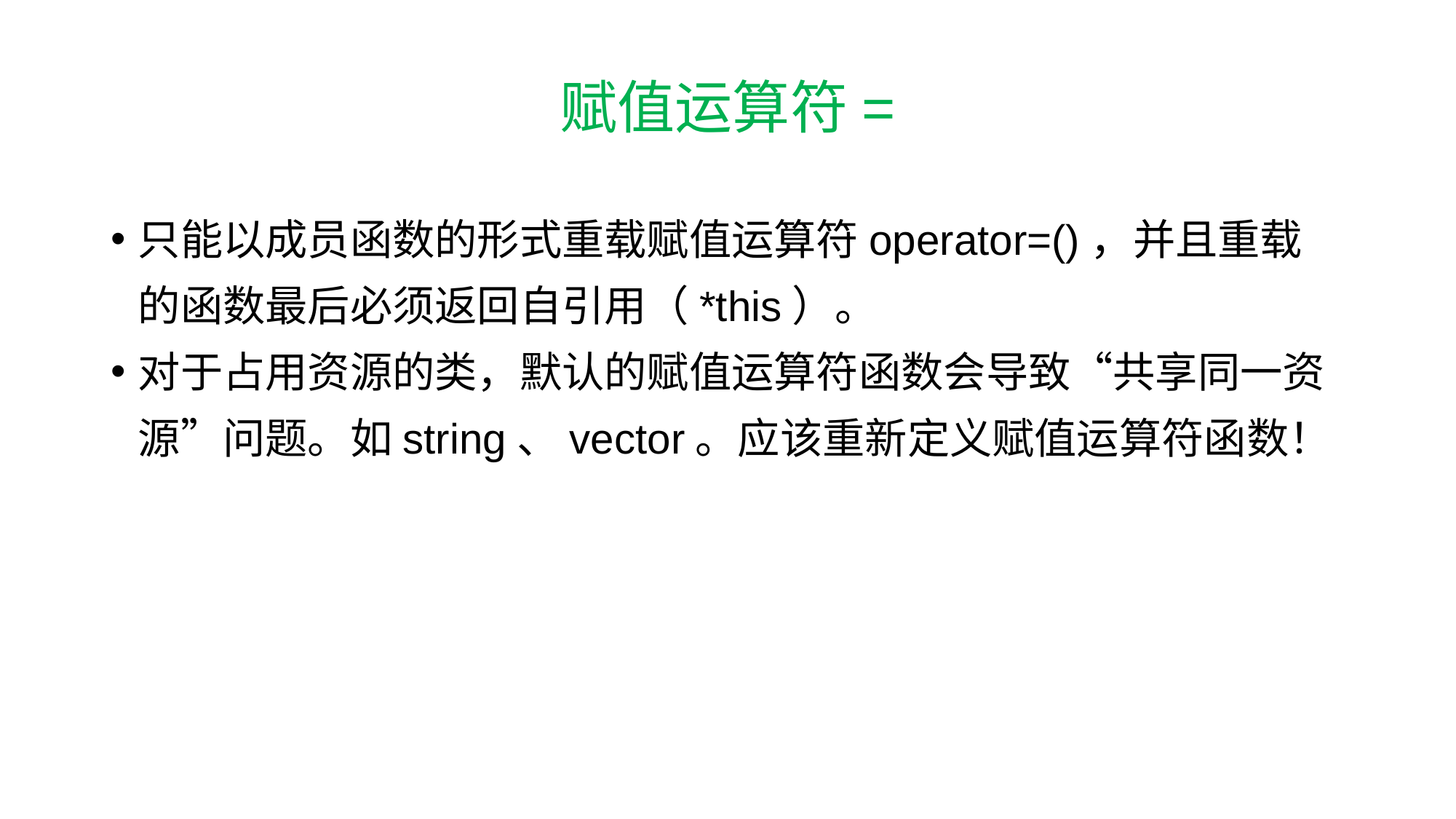

# 赋值运算符=
只能以成员函数的形式重载赋值运算符operator=()，并且重载的函数最后必须返回自引用（*this）。
对于占用资源的类，默认的赋值运算符函数会导致“共享同一资源”问题。如string、vector。应该重新定义赋值运算符函数！